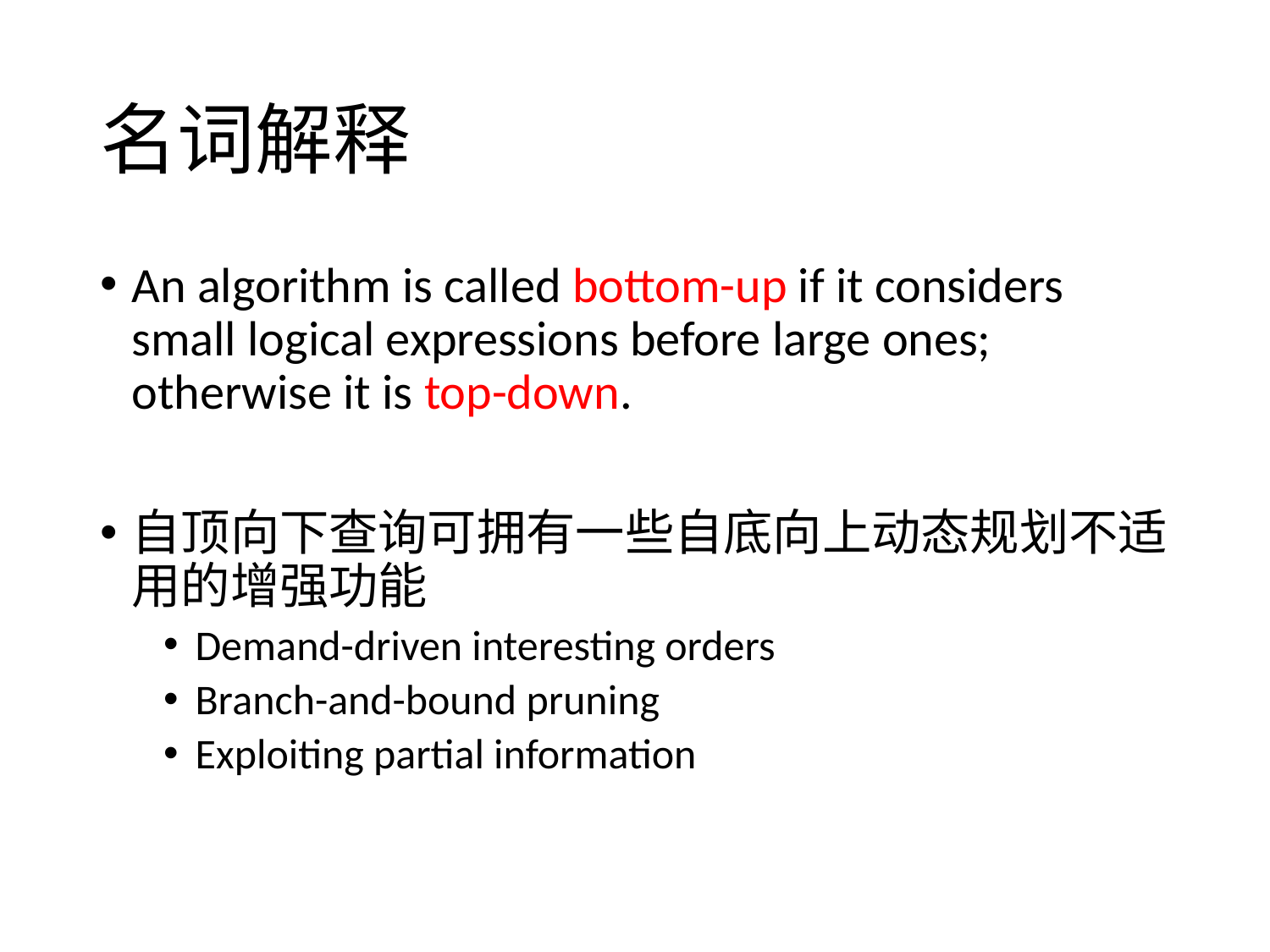

# 名词解释
An algorithm is called bottom-up if it considers small logical expressions before large ones; otherwise it is top-down.

自顶向下查询可拥有一些自底向上动态规划不适用的增强功能
Demand-driven interesting orders
Branch-and-bound pruning
Exploiting partial information